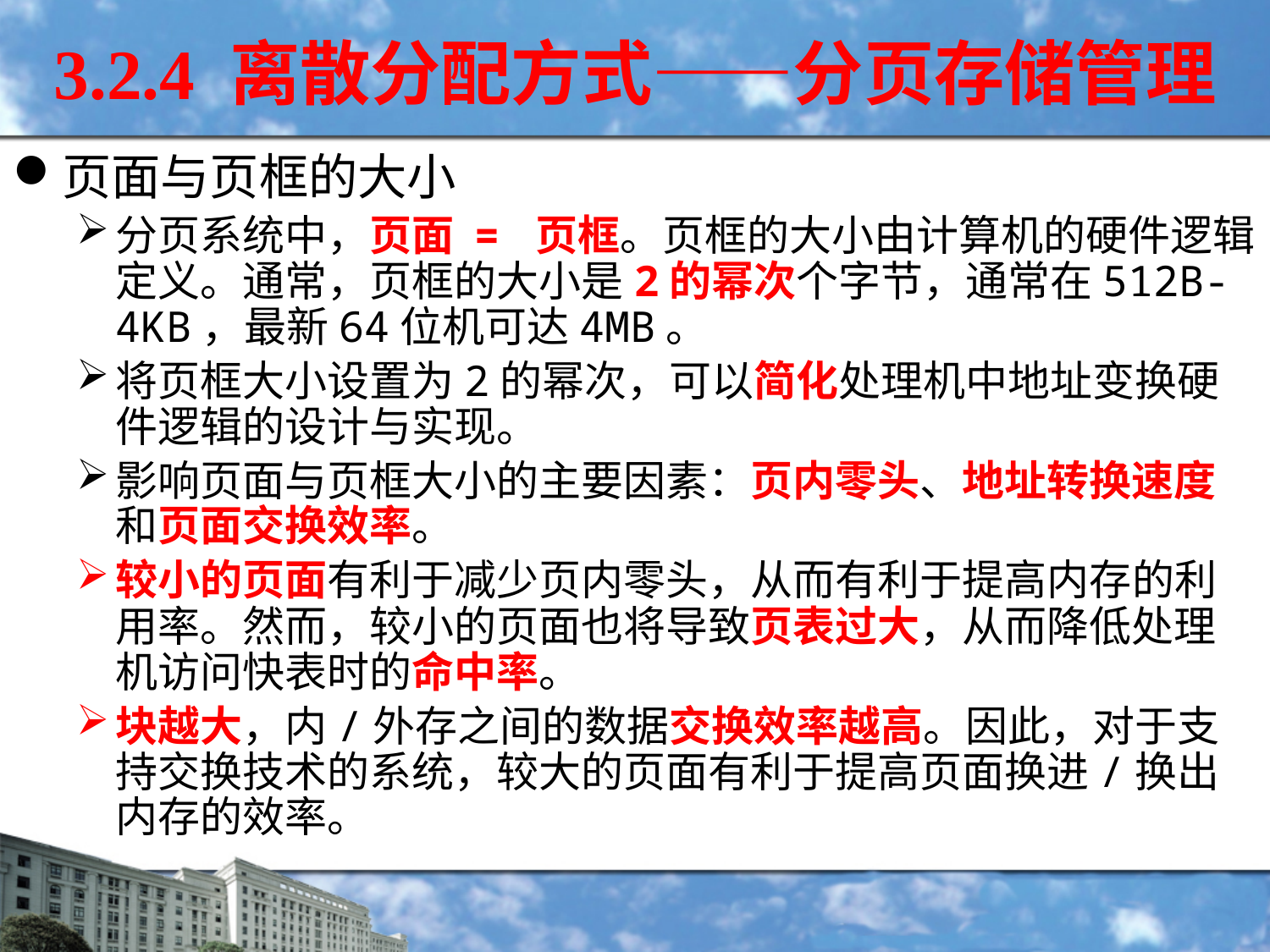

3.2.4 离散分配方式——分页存储管理
页面与页框的大小
分页系统中，页面 = 页框。页框的大小由计算机的硬件逻辑定义。通常，页框的大小是2的幂次个字节，通常在512B-4KB，最新64位机可达4MB。
将页框大小设置为2的幂次，可以简化处理机中地址变换硬件逻辑的设计与实现。
影响页面与页框大小的主要因素：页内零头、地址转换速度和页面交换效率。
较小的页面有利于减少页内零头，从而有利于提高内存的利用率。然而，较小的页面也将导致页表过大，从而降低处理机访问快表时的命中率。
块越大，内/外存之间的数据交换效率越高。因此，对于支持交换技术的系统，较大的页面有利于提高页面换进/换出内存的效率。